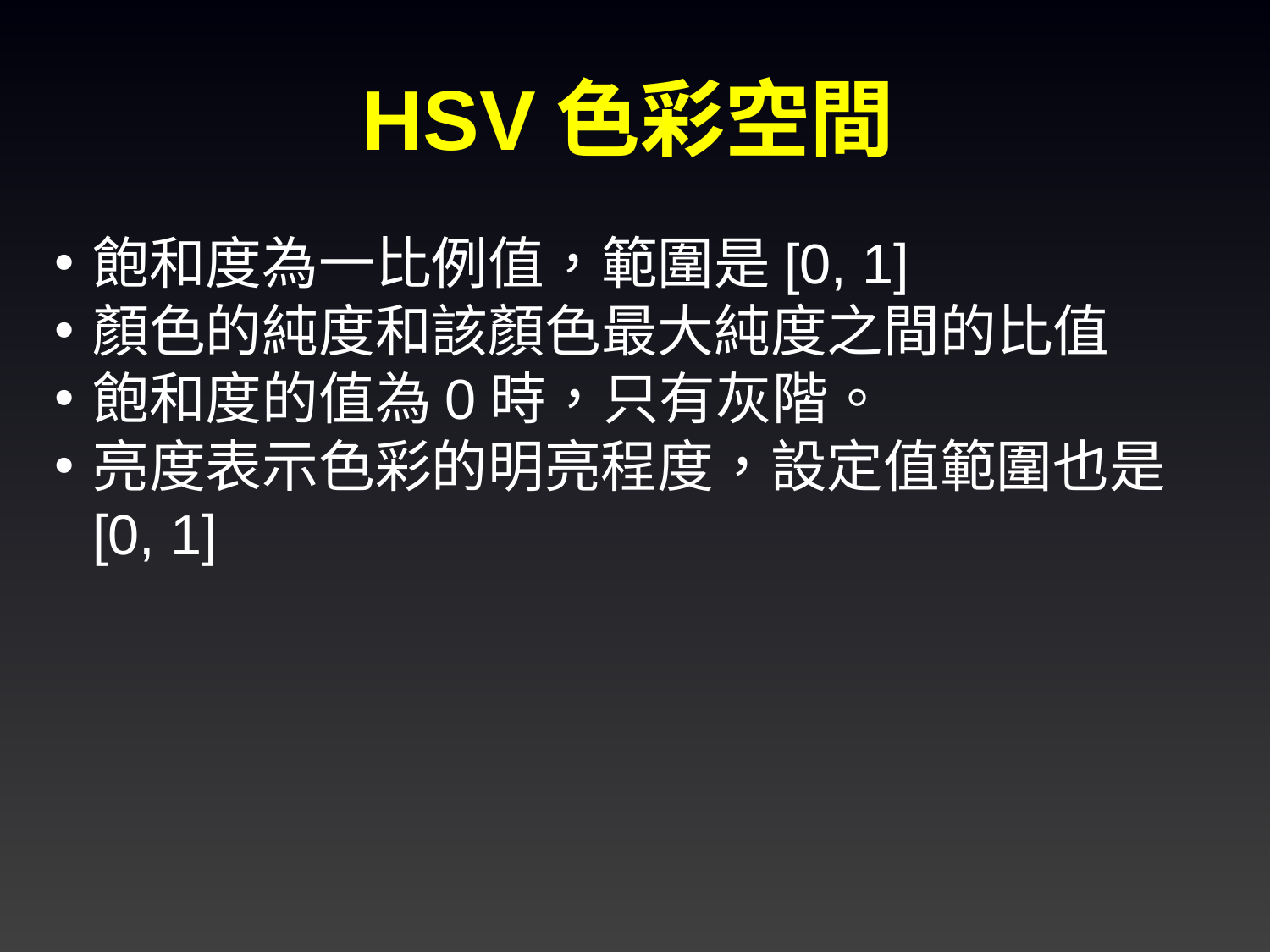

HSV色彩空間
飽和度為一比例值，範圍是[0, 1]
顏色的純度和該顏色最大純度之間的比值
飽和度的值為0時，只有灰階。
亮度表示色彩的明亮程度，設定值範圍也是[0, 1]